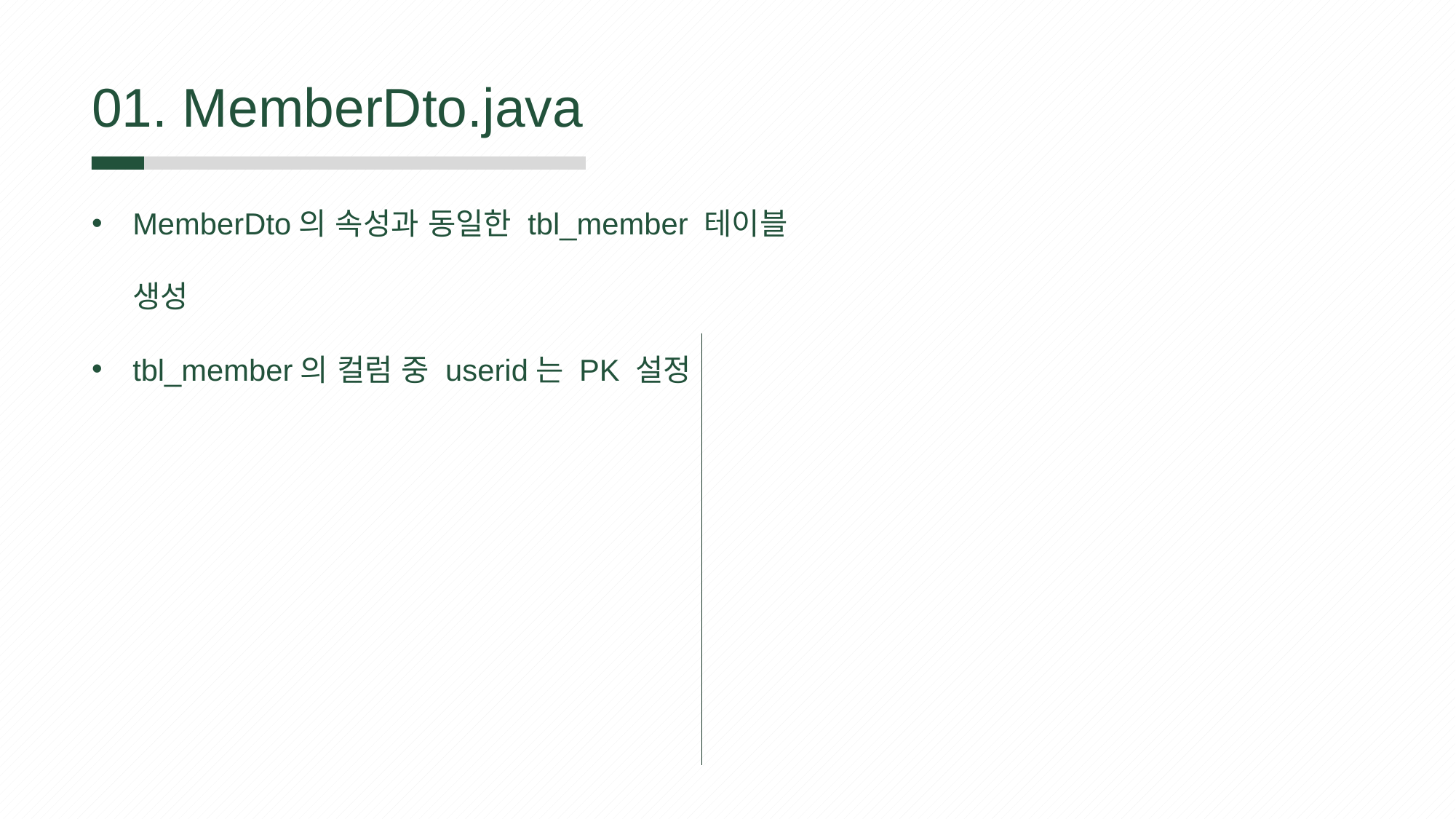

01. MemberDto.java

MemberDto의 속성과 동일한 tbl_member 테이블 생성
tbl_member의 컬럼 중 userid는 PK 설정